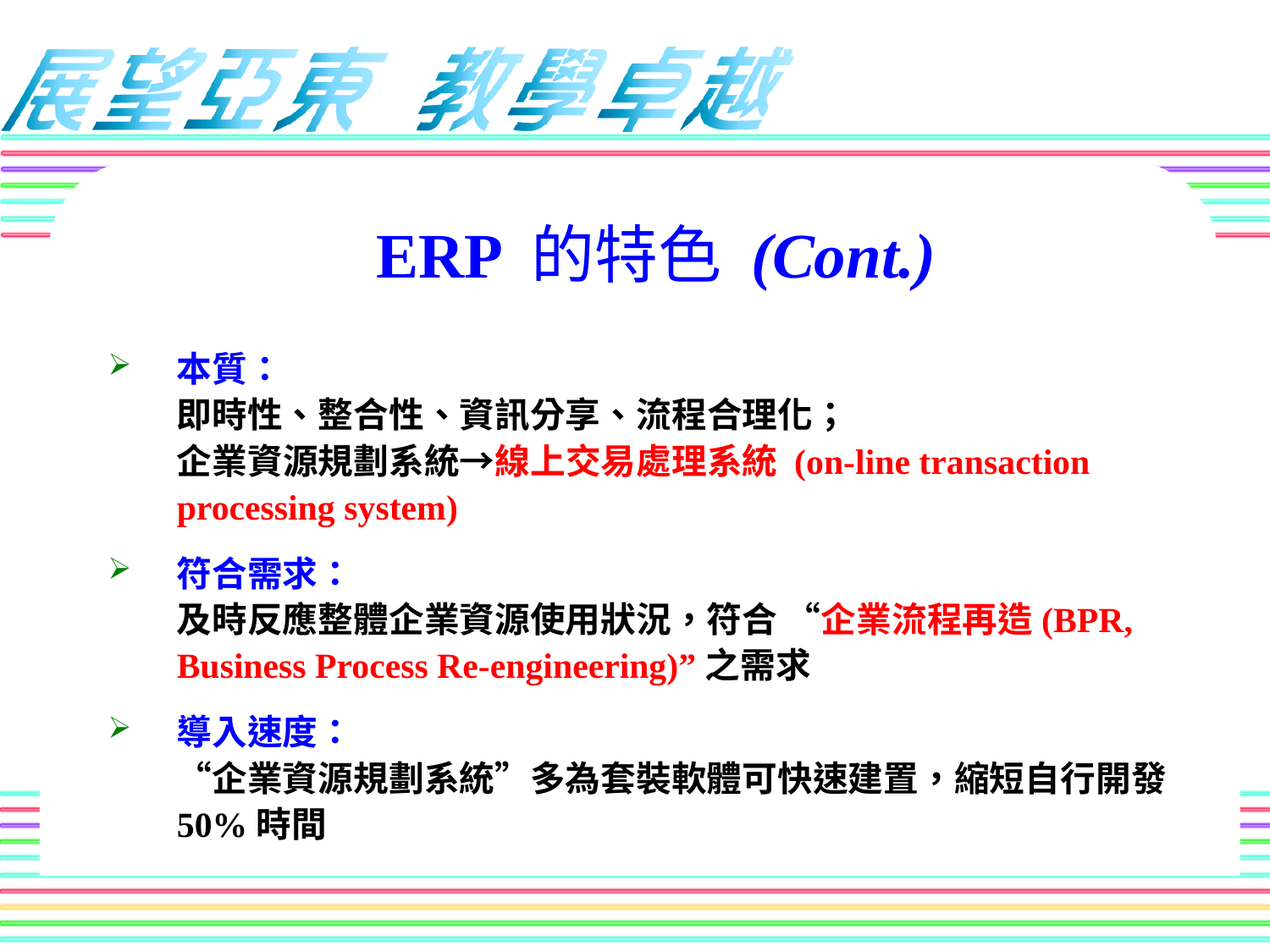

# ERP 的特色 (Cont.)
本質：
即時性、整合性、資訊分享、流程合理化；
企業資源規劃系統→線上交易處理系統 (on-line transaction processing system)
符合需求：
及時反應整體企業資源使用狀況，符合 “企業流程再造(BPR, Business Process Re-engineering)”之需求
導入速度：
“企業資源規劃系統”多為套裝軟體可快速建置，縮短自行開發50%時間